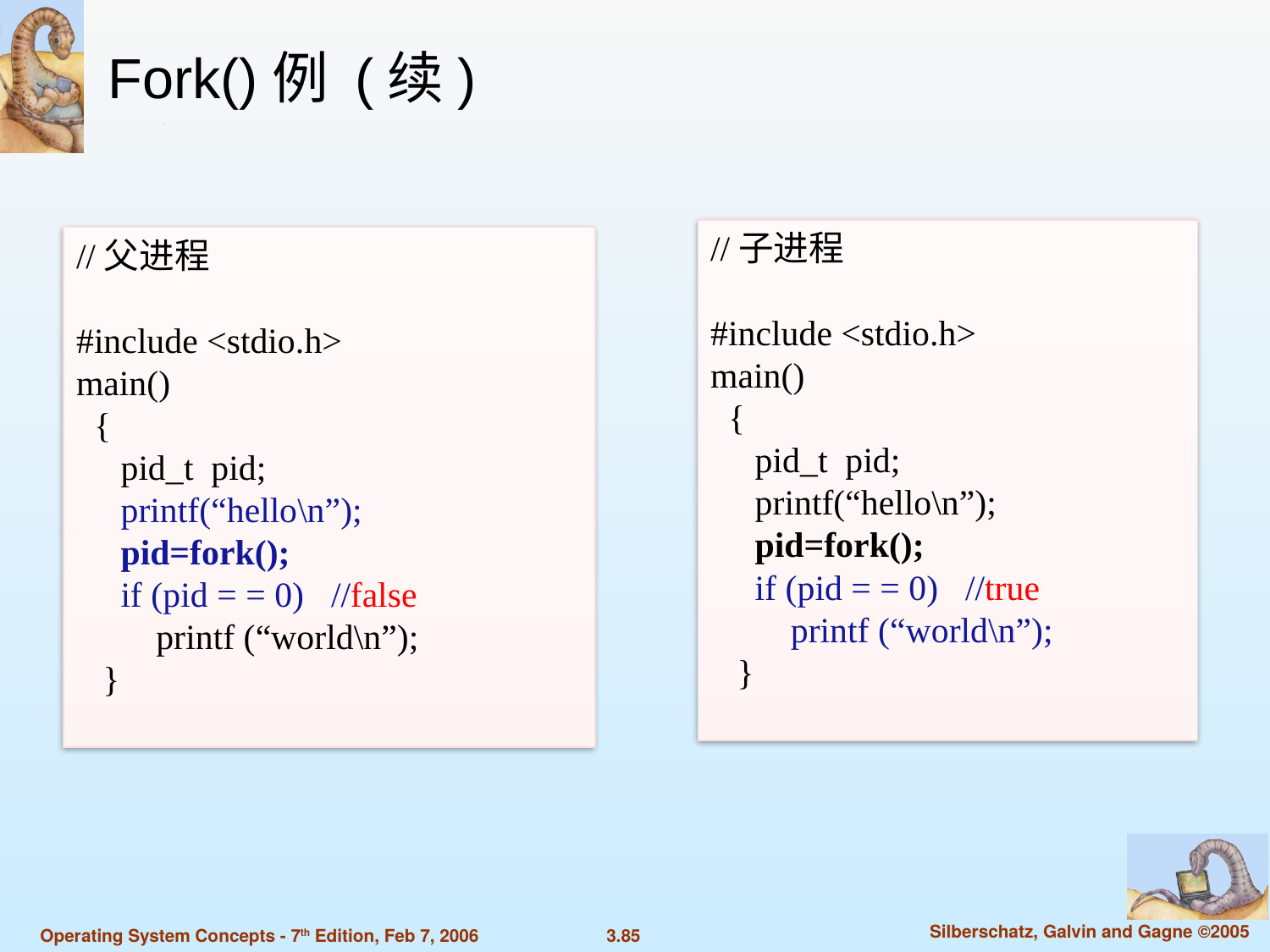

Fork()例 (续)
//子进程

#include <stdio.h>
main()
  {
     pid_t  pid;
     printf(“hello\n”);
     pid=fork();
     if (pid = = 0)   //true
         printf (“world\n”);
   }

//父进程

#include <stdio.h>
main()
  {
     pid_t  pid;
     printf(“hello\n”);
     pid=fork();
     if (pid = = 0)   //false
         printf (“world\n”);
   }